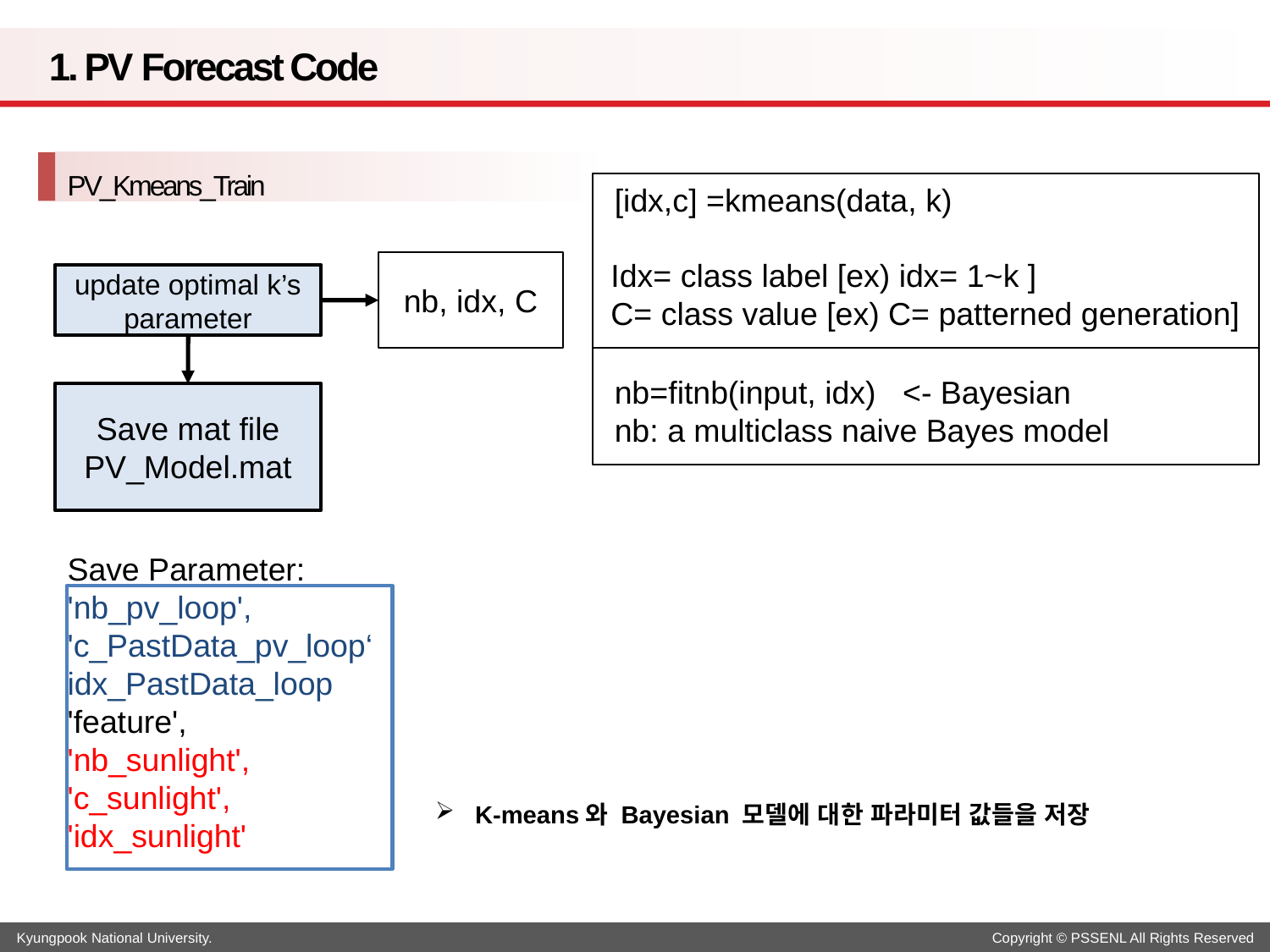

# 1. PV Forecast Code

PV_Kmeans_Train

[idx,c] =kmeans(data, k)
Idx= class label [ex) idx= 1~k ]
C= class value [ex) C= patterned generation]
nb, idx, C
update optimal k’s parameter

nb=fitnb(input, idx)   <- Bayesian
nb: a multiclass naive Bayes model
Save mat file
PV_Model.mat
Save Parameter:
'nb_pv_loop',
'c_PastData_pv_loop‘
idx_PastData_loop
'feature',
'nb_sunlight',
'c_sunlight',
'idx_sunlight'

K-means와 Bayesian 모델에 대한 파라미터 값들을 저장